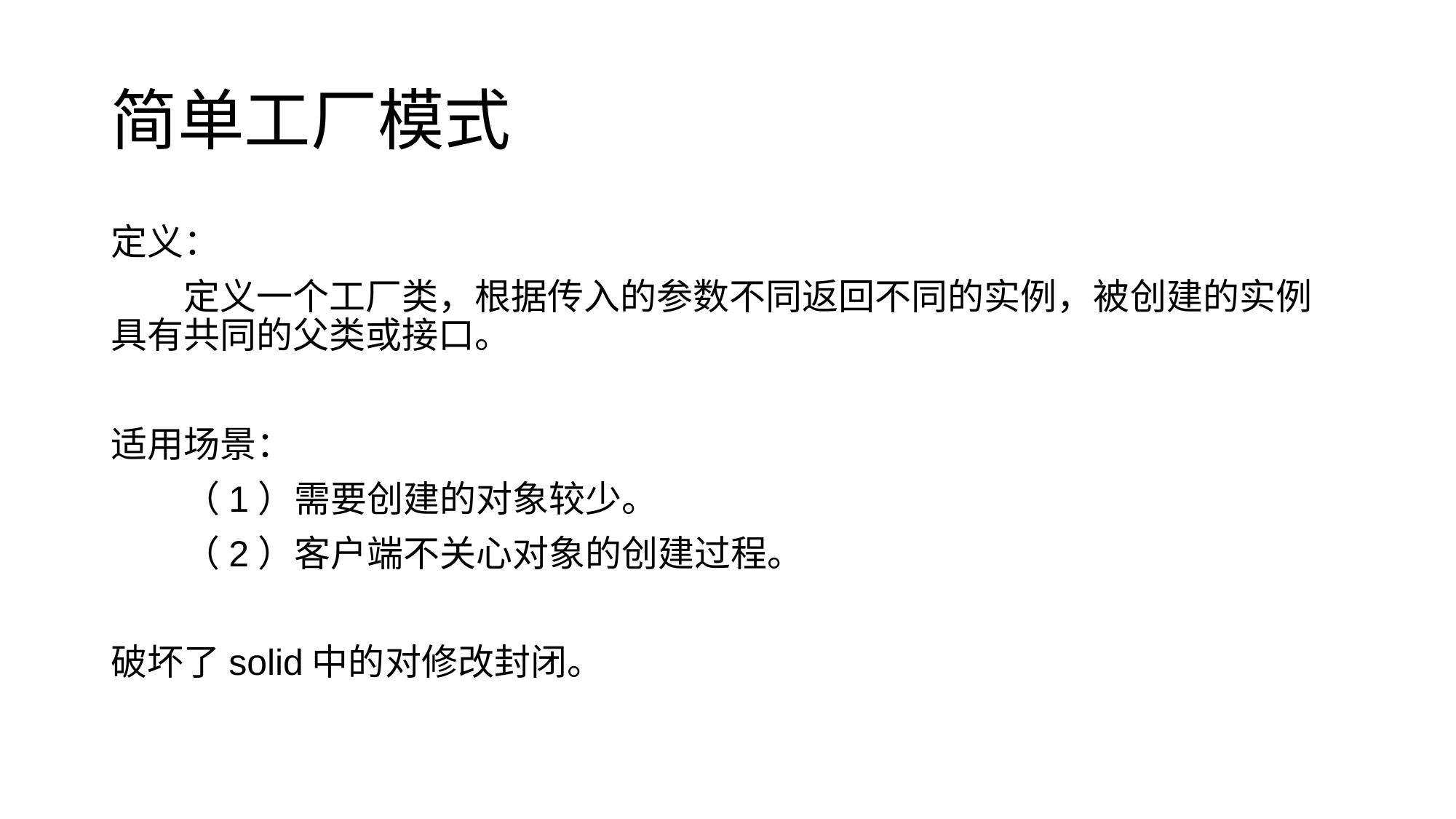

# 简单工厂模式
定义：
　　定义一个工厂类，根据传入的参数不同返回不同的实例，被创建的实例具有共同的父类或接口。

适用场景：
　　（1）需要创建的对象较少。
　　（2）客户端不关心对象的创建过程。

破坏了solid中的对修改封闭。